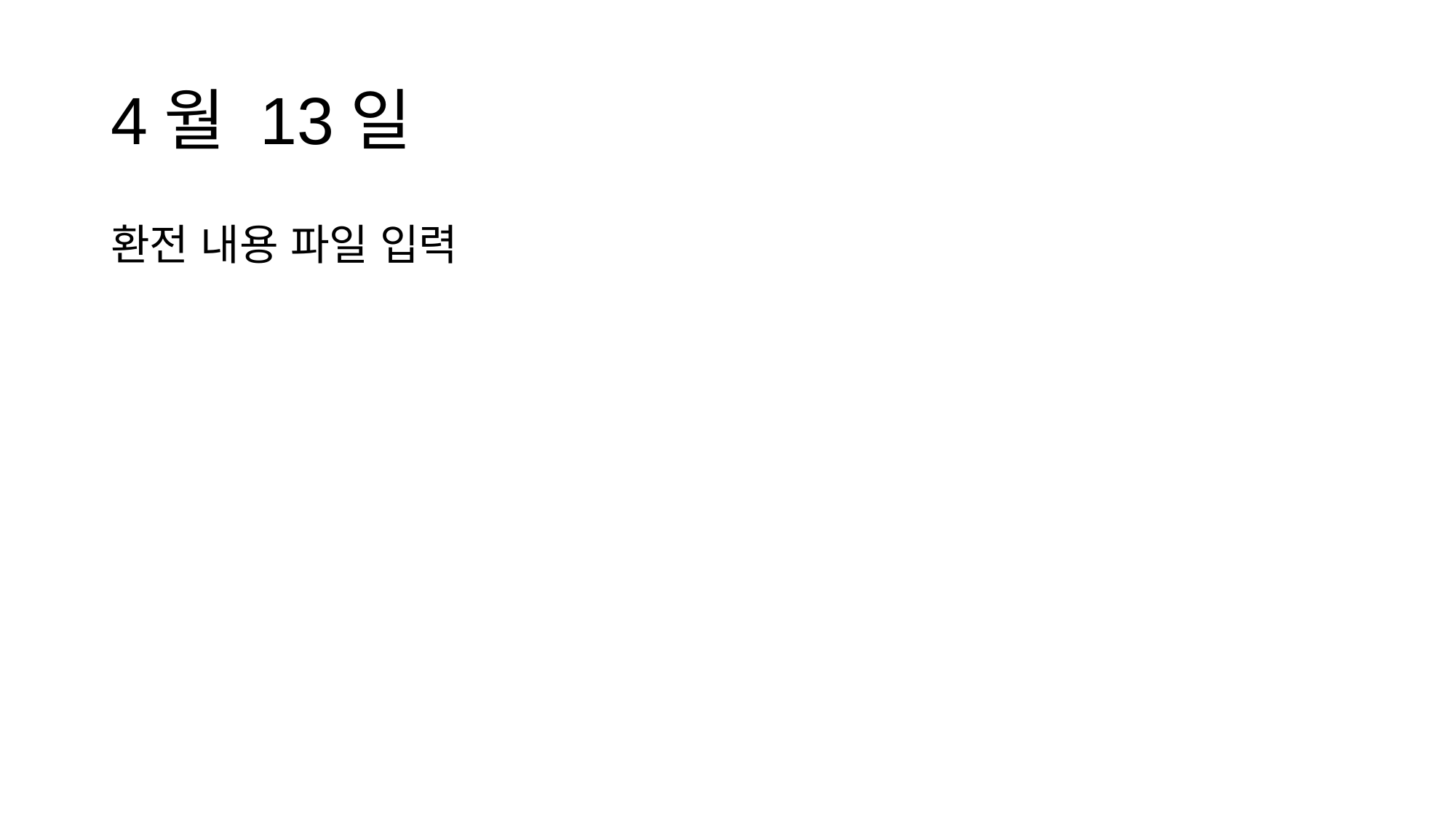

# 4월 13일
환전 내용 파일 입력